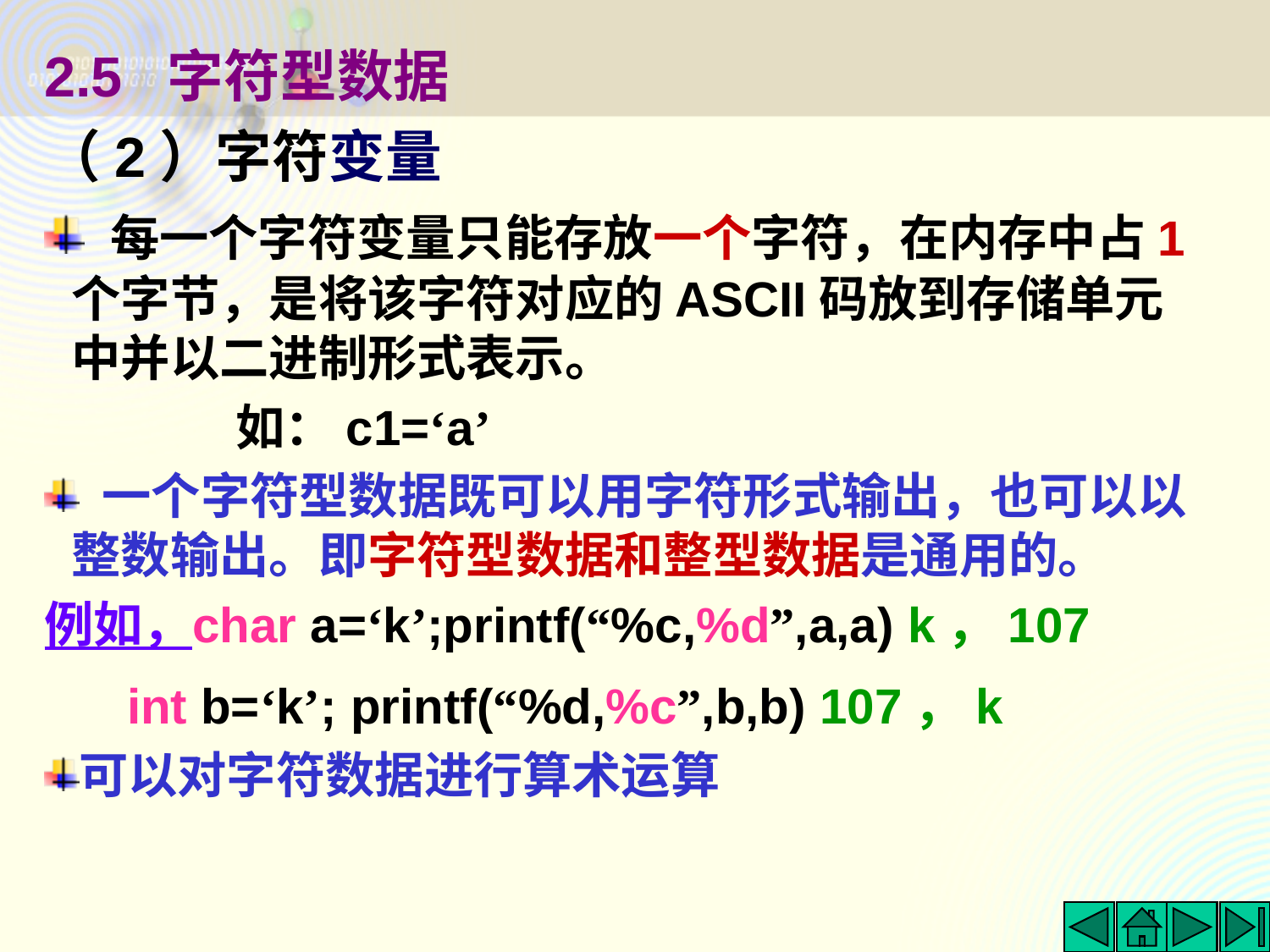

2.5  字符型数据
（2）字符变量
 每一个字符变量只能存放一个字符，在内存中占1个字节，是将该字符对应的ASCII码放到存储单元中并以二进制形式表示。
                如：c1=‘a’
 一个字符型数据既可以用字符形式输出，也可以以整数输出。即字符型数据和整型数据是通用的。
例如，char a=‘k’;printf(“%c,%d”,a,a) k，107
      int b=‘k’; printf(“%d,%c”,b,b) 107，k
可以对字符数据进行算术运算